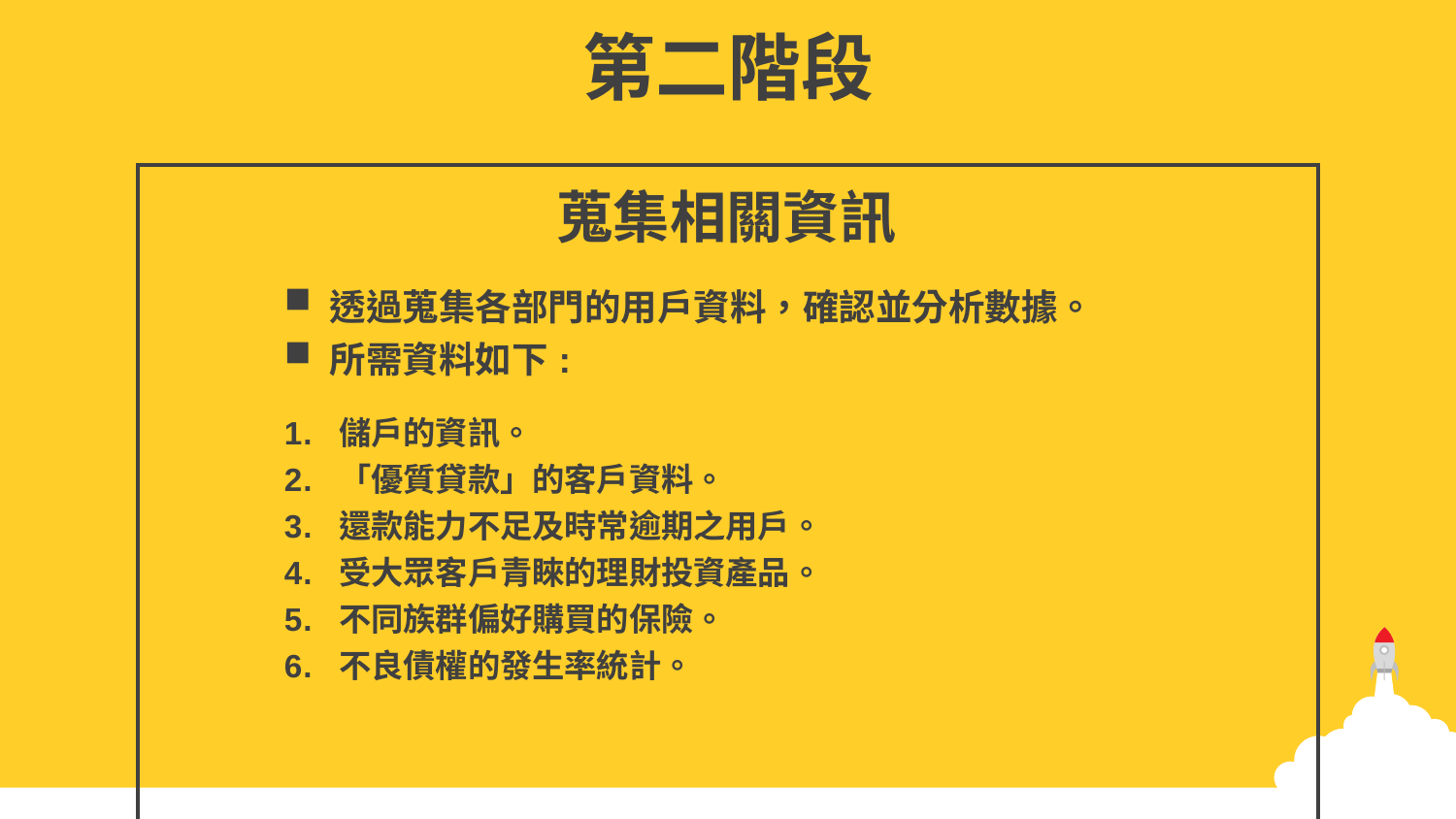

第二階段

|  | 蒐集相關資訊 |  |
| --- | --- | --- |
|  | 透過蒐集各部門的用戶資料，確認並分析數據。 所需資料如下: |  |
|  | 儲戶的資訊。 「優質貸款」的客戶資料。 還款能力不足及時常逾期之用戶。 受大眾客戶青睞的理財投資產品。 不同族群偏好購買的保險。 不良債權的發生率統計。 |  |
|  | Get a modern PowerPoint Presentation that is beautifully designed. You can simply impress your audience and add a unique zing and appeal to your Presentations |  |
|  |  |  |